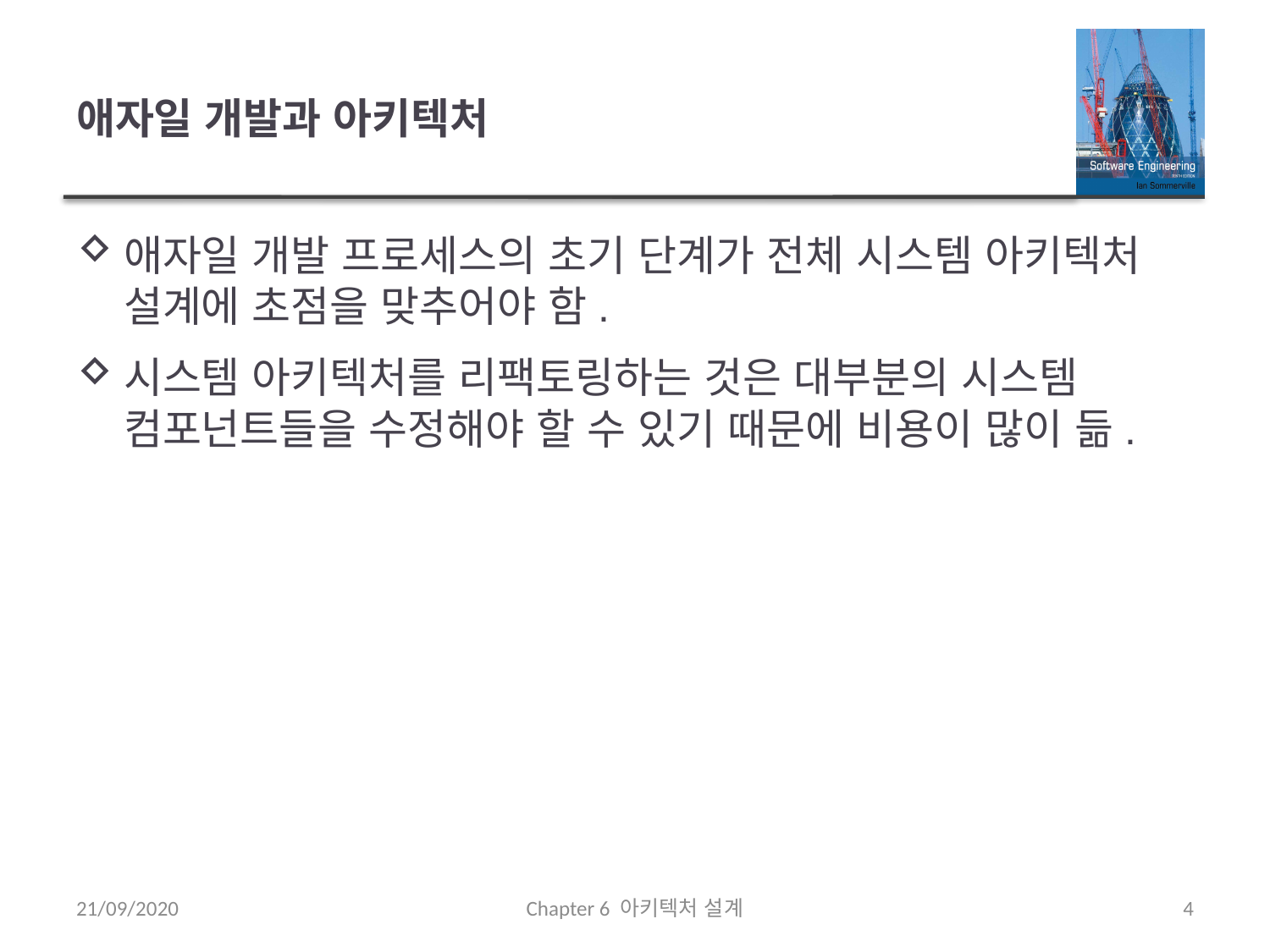

# 애자일 개발과 아키텍처
애자일 개발 프로세스의 초기 단계가 전체 시스템 아키텍처 설계에 초점을 맞추어야 함.
시스템 아키텍처를 리팩토링하는 것은 대부분의 시스템 컴포넌트들을 수정해야 할 수 있기 때문에 비용이 많이 듦.
21/09/2020
Chapter 6 아키텍처 설계
4